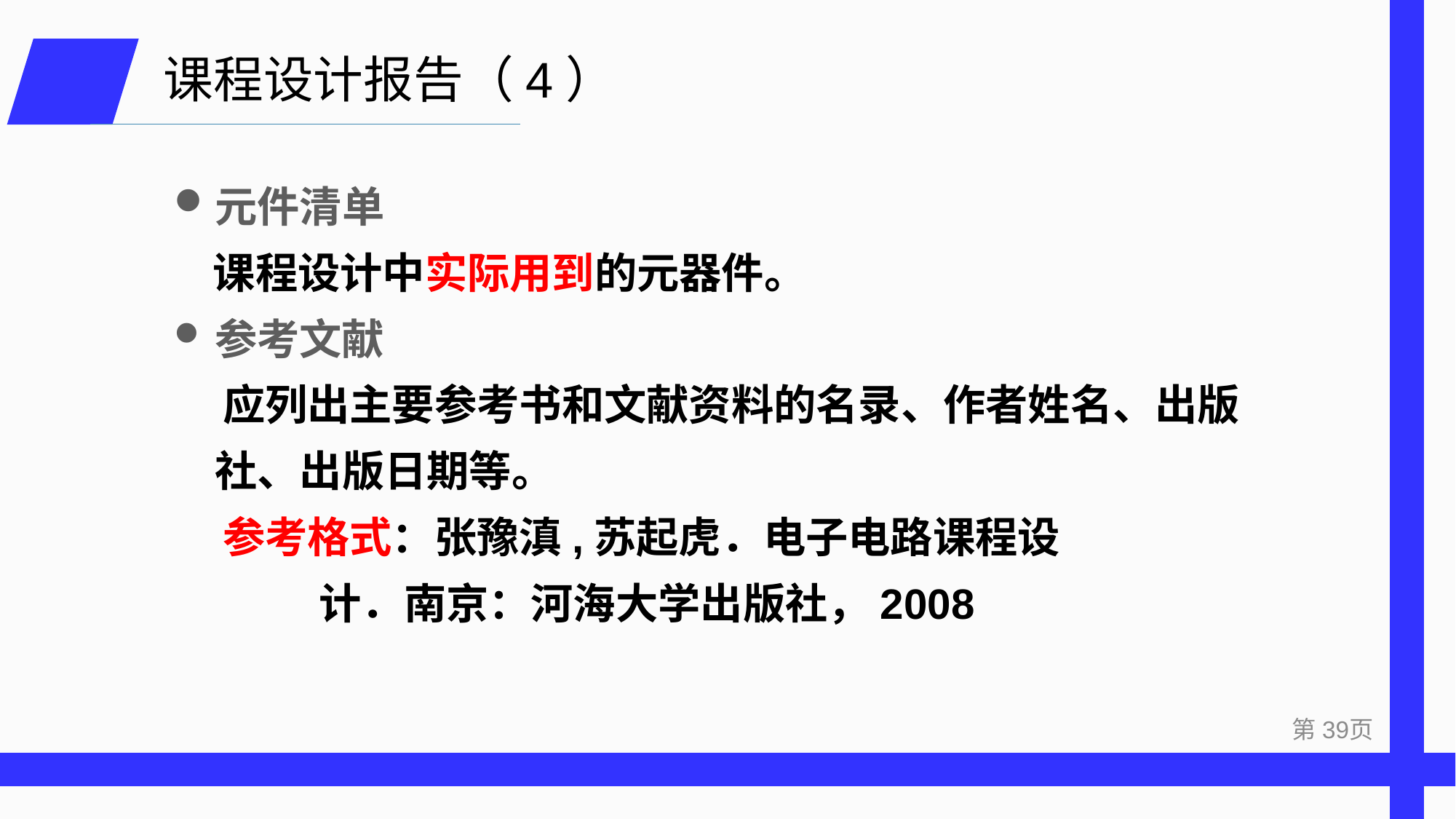

# 课程设计报告（4）
元件清单
   课程设计中实际用到的元器件。
参考文献
    应列出主要参考书和文献资料的名录、作者姓名、出版社、出版日期等。
    参考格式：张豫滇,苏起虎．电子电路课程设
              计．南京：河海大学出版社，2008

第39页